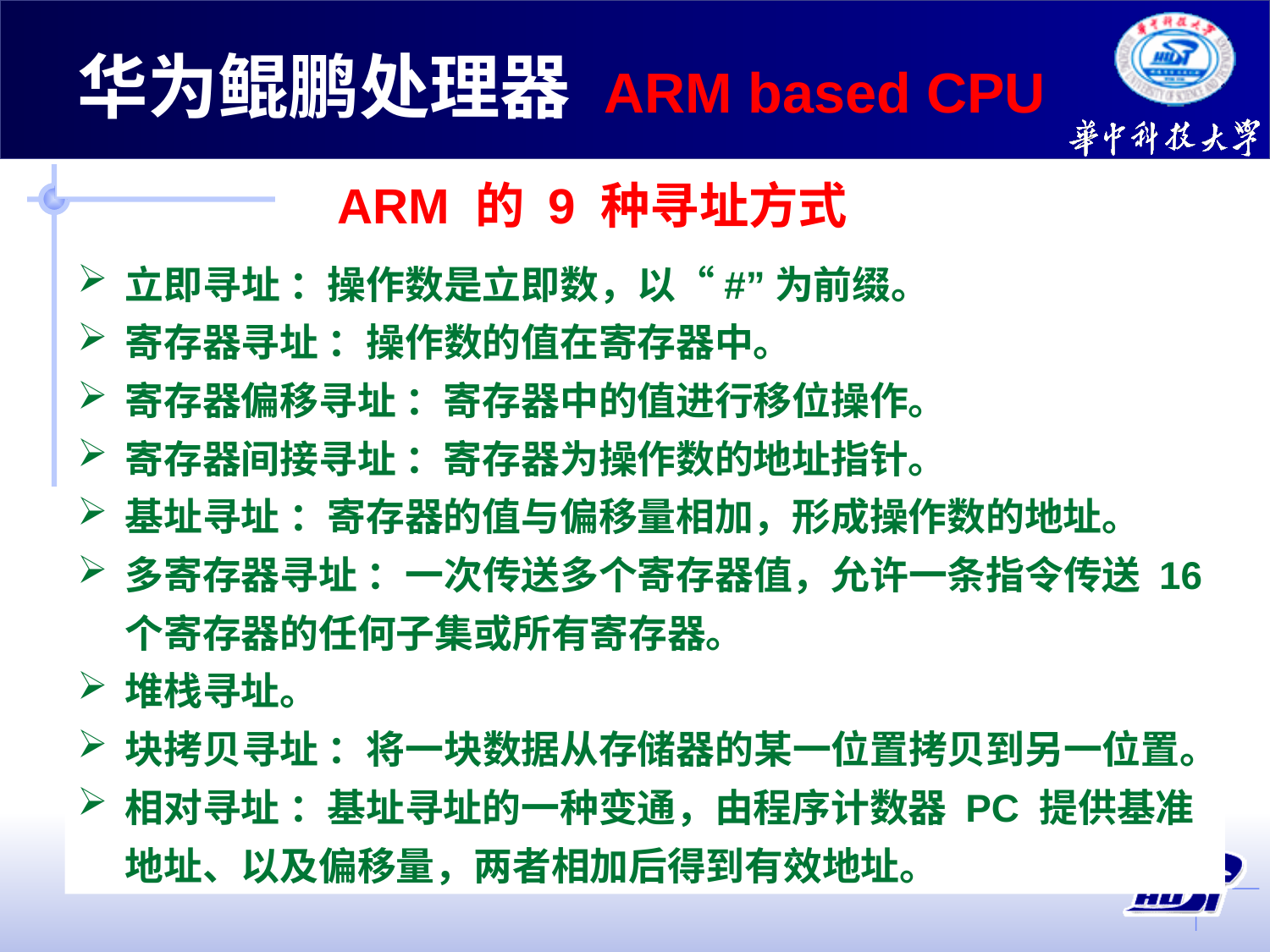

华为鲲鹏处理器 ARM based CPU
ARM 的 9 种寻址方式
立即寻址 ：操作数是立即数，以“#”为前缀。
寄存器寻址 ：操作数的值在寄存器中。
寄存器偏移寻址 ：寄存器中的值进行移位操作。
寄存器间接寻址 ：寄存器为操作数的地址指针。
基址寻址 ：寄存器的值与偏移量相加，形成操作数的地址。
多寄存器寻址 ：一次传送多个寄存器值，允许一条指令传送 16 个寄存器的任何子集或所有寄存器。
堆栈寻址。
块拷贝寻址 ：将一块数据从存储器的某一位置拷贝到另一位置。
相对寻址 ：基址寻址的一种变通，由程序计数器 PC 提供基准地址、以及偏移量，两者相加后得到有效地址。